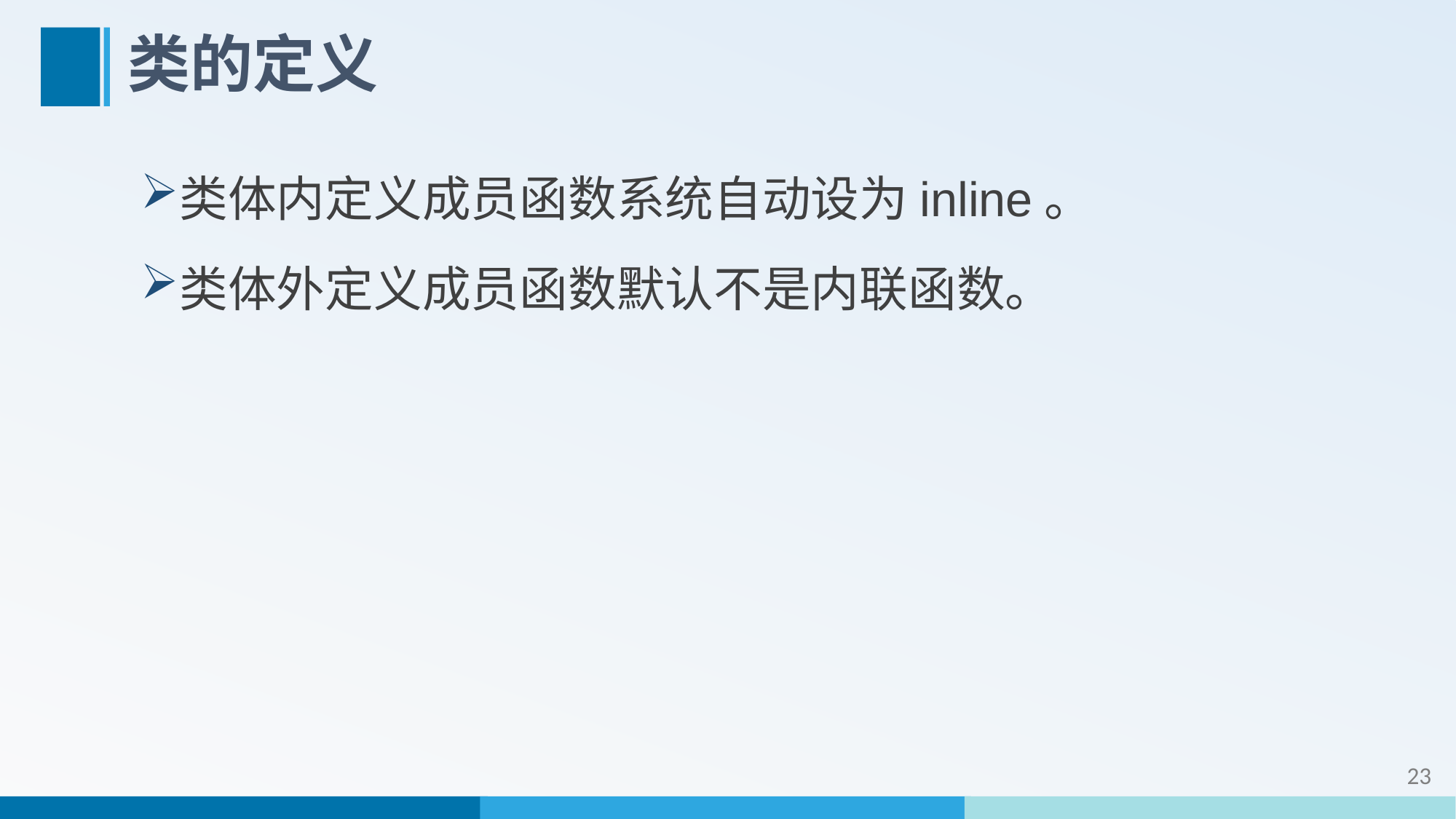

# 类的定义
类体内定义成员函数系统自动设为inline。
类体外定义成员函数默认不是内联函数。